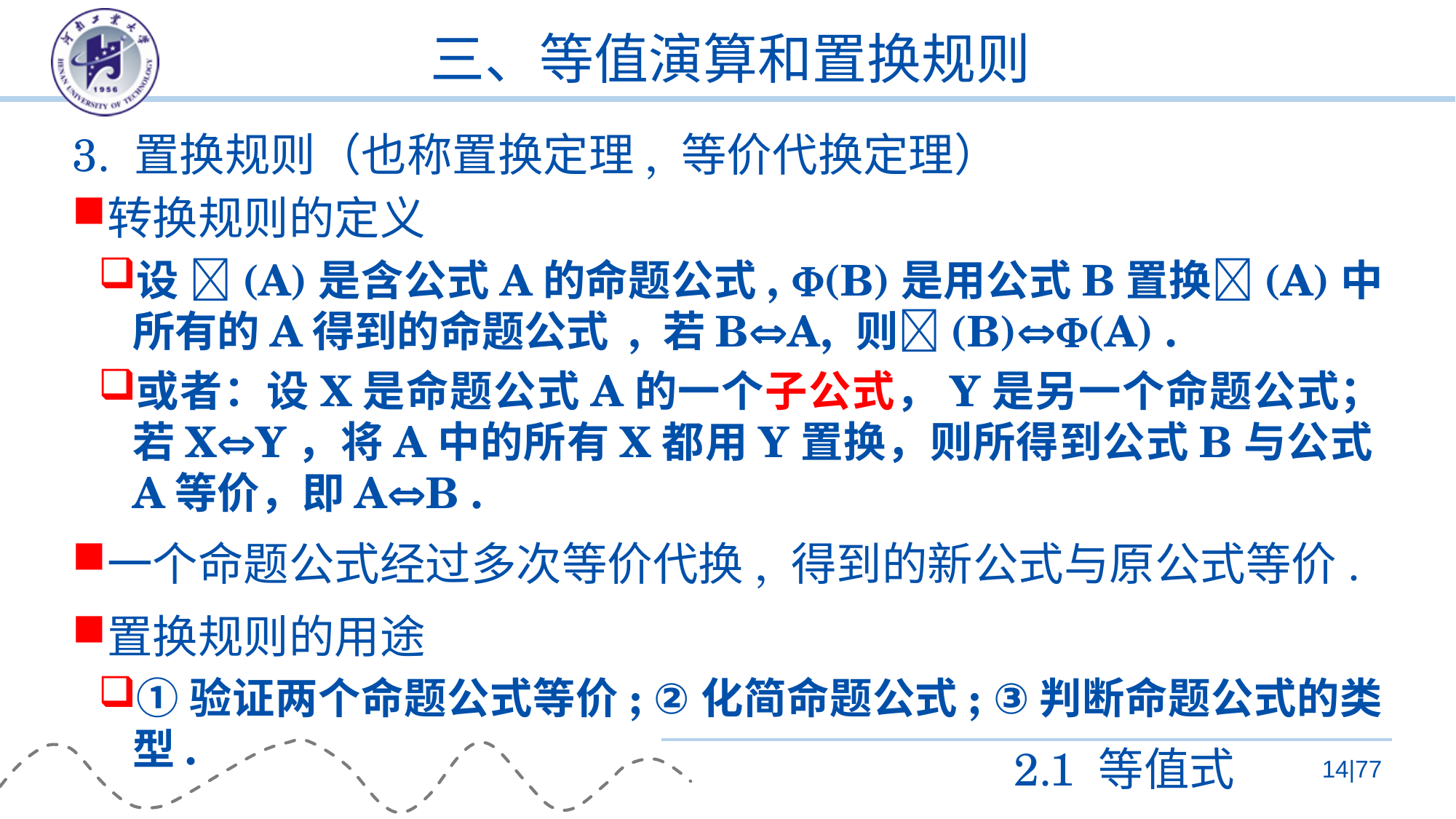

# 三、等值演算和置换规则
3. 置换规则（也称置换定理, 等价代换定理）
转换规则的定义
设 Φ(A)是含公式A的命题公式, Φ(B)是用公式B置换Φ(A)中所有的A得到的命题公式 , 若B⇔A, 则Φ(B)⇔Φ(A) .
或者：设X是命题公式A的一个子公式，Y是另一个命题公式；若X⇔Y，将A中的所有X都用Y置换，则所得到公式B与公式A等价，即A⇔B .
一个命题公式经过多次等价代换, 得到的新公式与原公式等价.
置换规则的用途
①验证两个命题公式等价; ②化简命题公式; ③判断命题公式的类型.
2.1 等值式
14|77